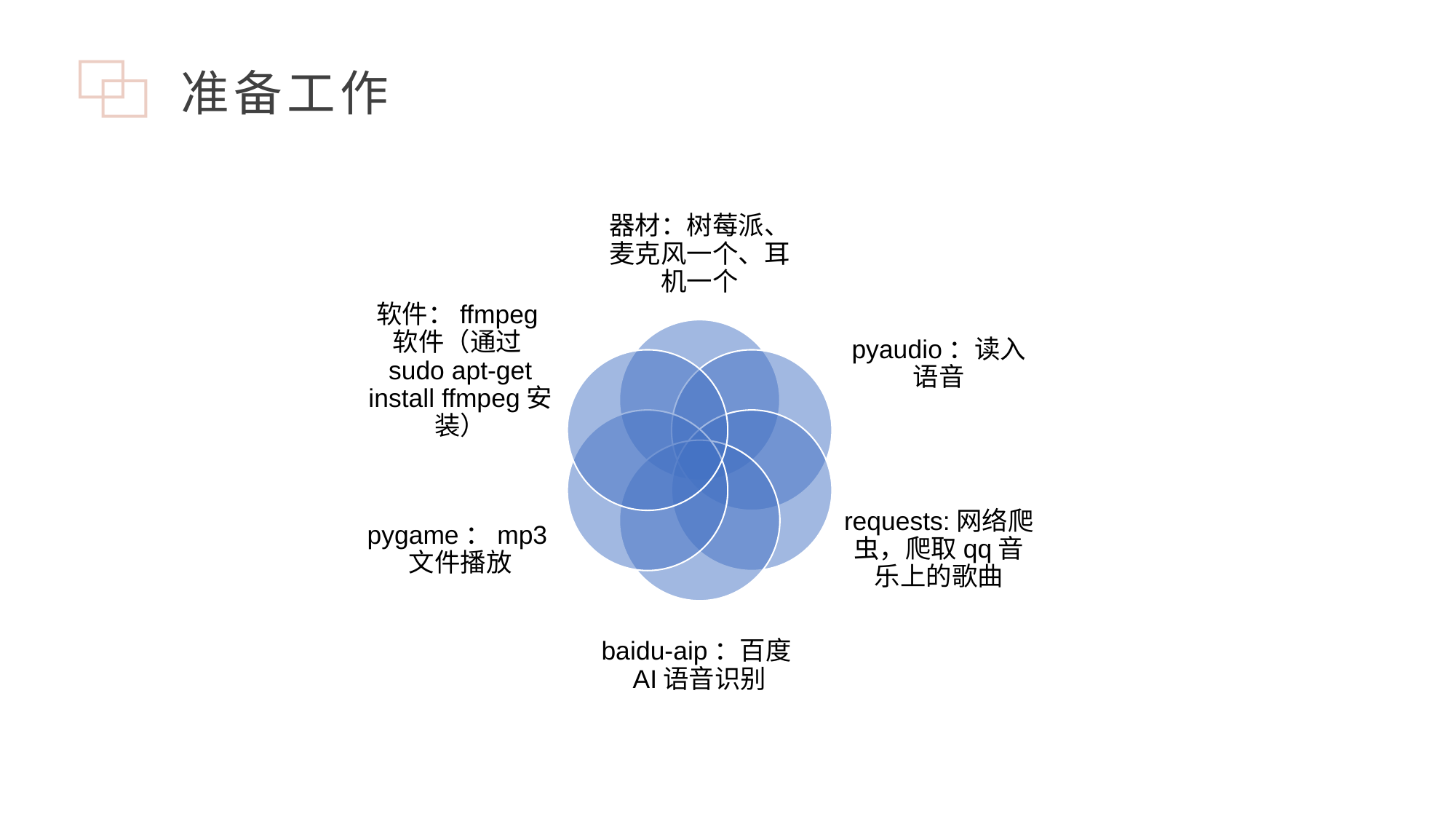

准备工作

器材：树莓派、麦克风一个、耳机一个
pyaudio：读入语音
requests:网络爬虫，爬取qq音乐上的歌曲
baidu-aip：百度AI语音识别
pygame：mp3文件播放
软件：ffmpeg软件（通过sudo apt-get install ffmpeg安装）